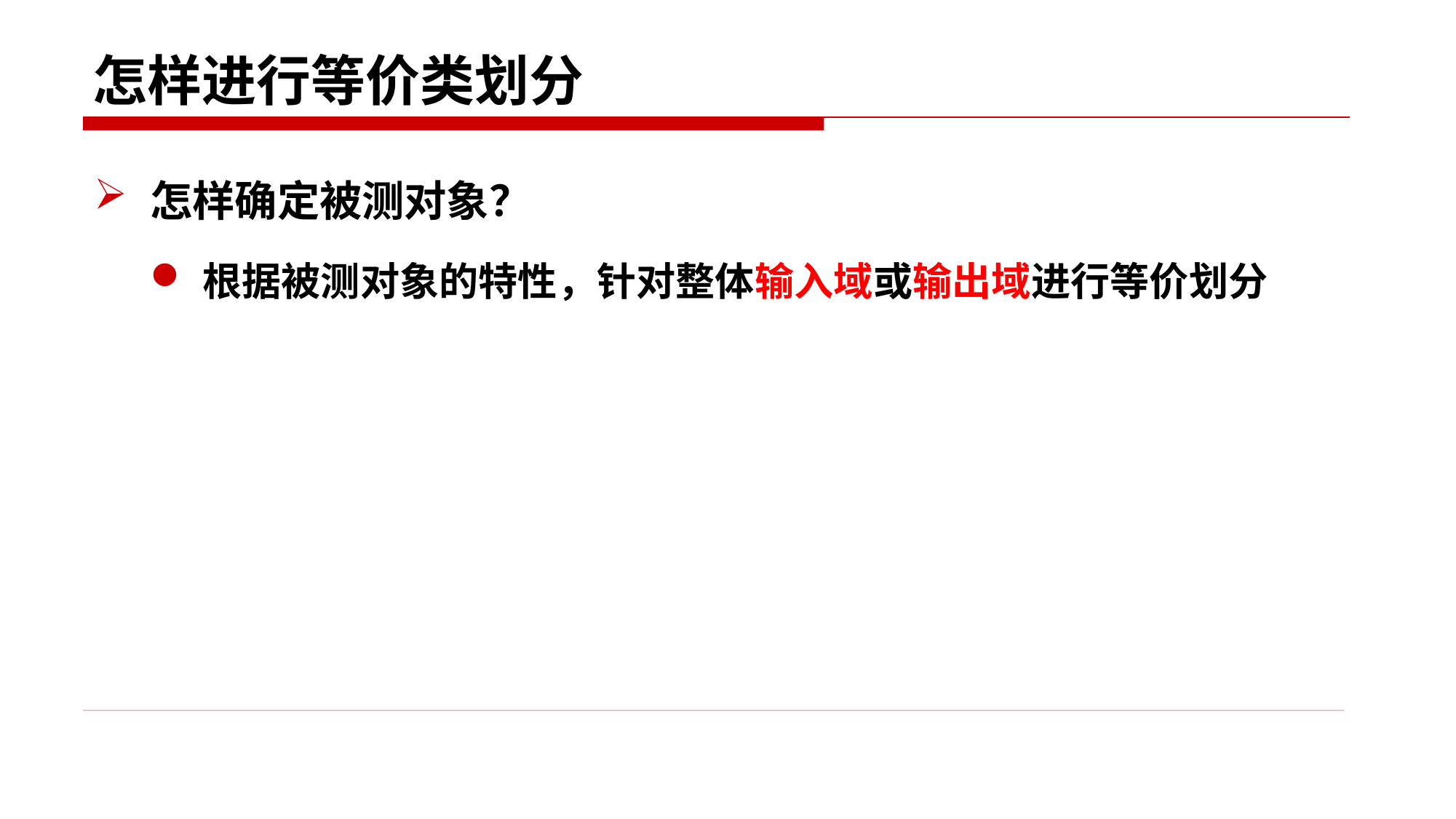

# 怎样进行等价类划分
怎样确定被测对象？
根据被测对象的特性，针对整体输入域或输出域进行等价划分